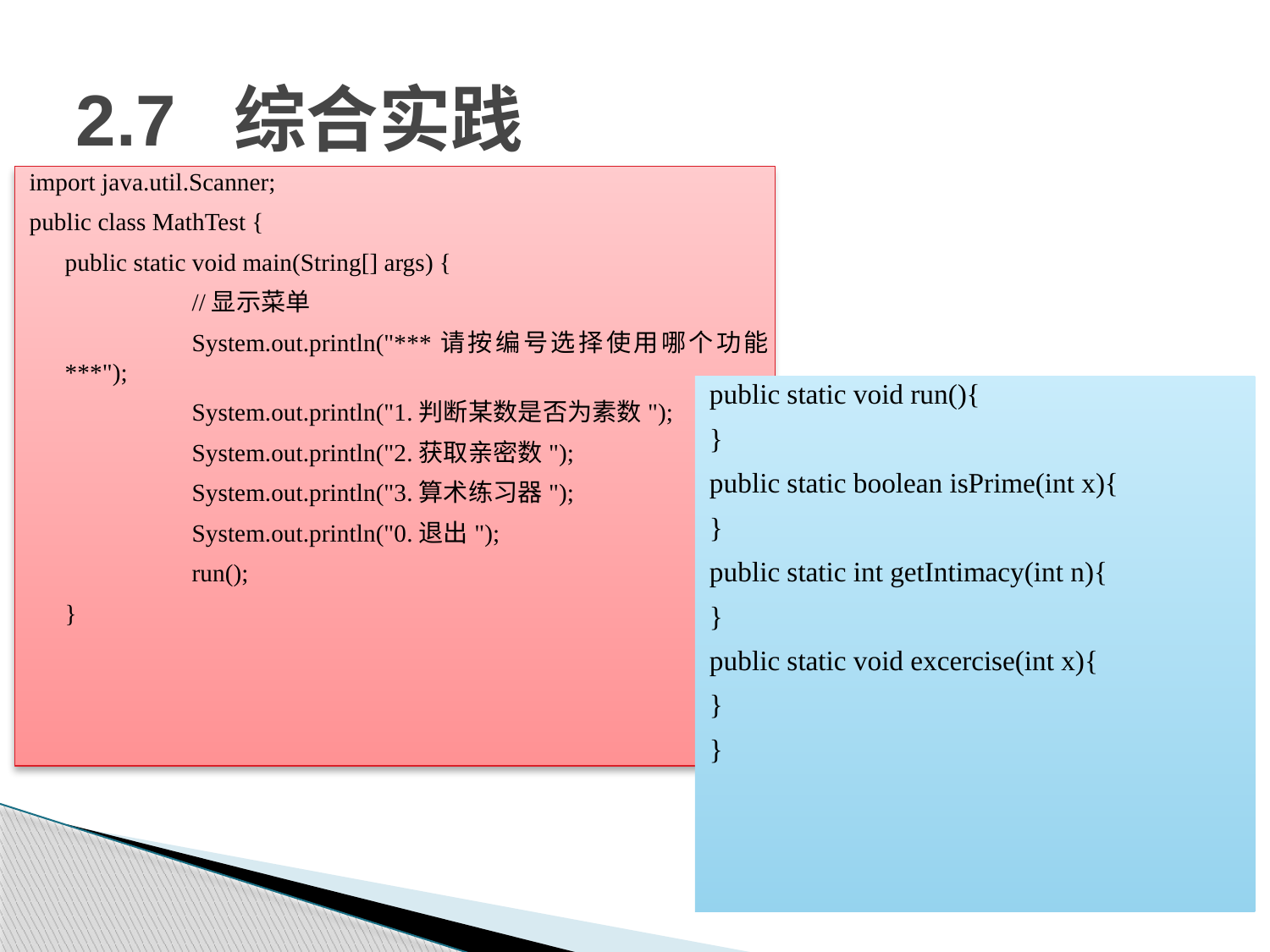

# 2.7  综合实践
import java.util.Scanner;
public class MathTest {
	public static void main(String[] args) {
		//显示菜单
		System.out.println("***请按编号选择使用哪个功能***");
		System.out.println("1.判断某数是否为素数");
		System.out.println("2.获取亲密数");
		System.out.println("3.算术练习器");
		System.out.println("0.退出");
		run();
	}

public static void run(){
}
public static boolean isPrime(int x){
}
public static int getIntimacy(int n){
}
public static void excercise(int x){
}
}